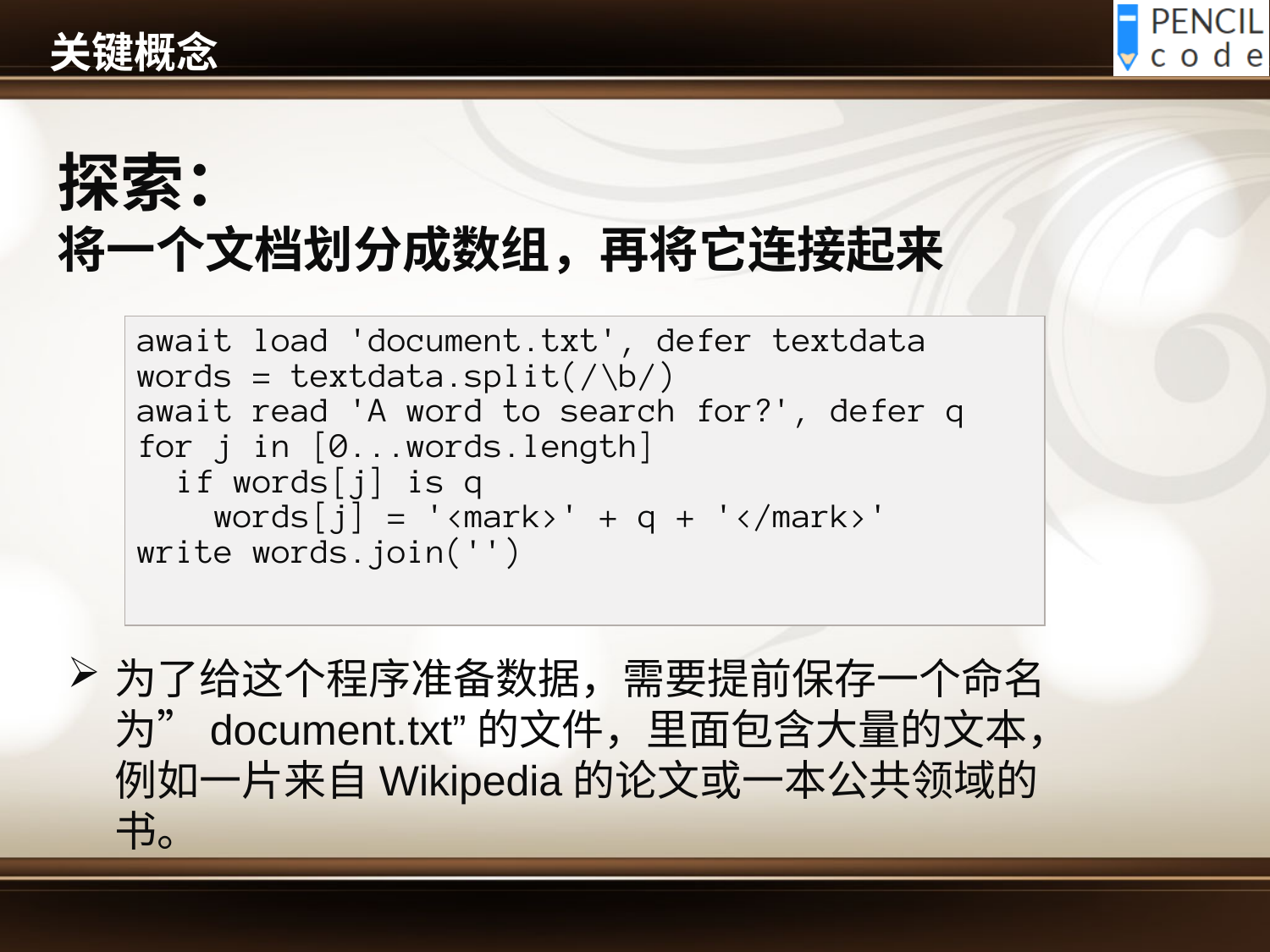

# 关键概念
探索：
将一个文档划分成数组，再将它连接起来
| await load 'document.txt', defer textdata words = textdata.split(/\b/) await read 'A word to search for?', defer q for j in [0...words.length] if words[j] is q words[j] = '<mark>' + q + '</mark>' write words.join('') |
| --- |
为了给这个程序准备数据，需要提前保存一个命名为”document.txt”的文件，里面包含大量的文本， 例如一片来自Wikipedia的论文或一本公共领域的书。